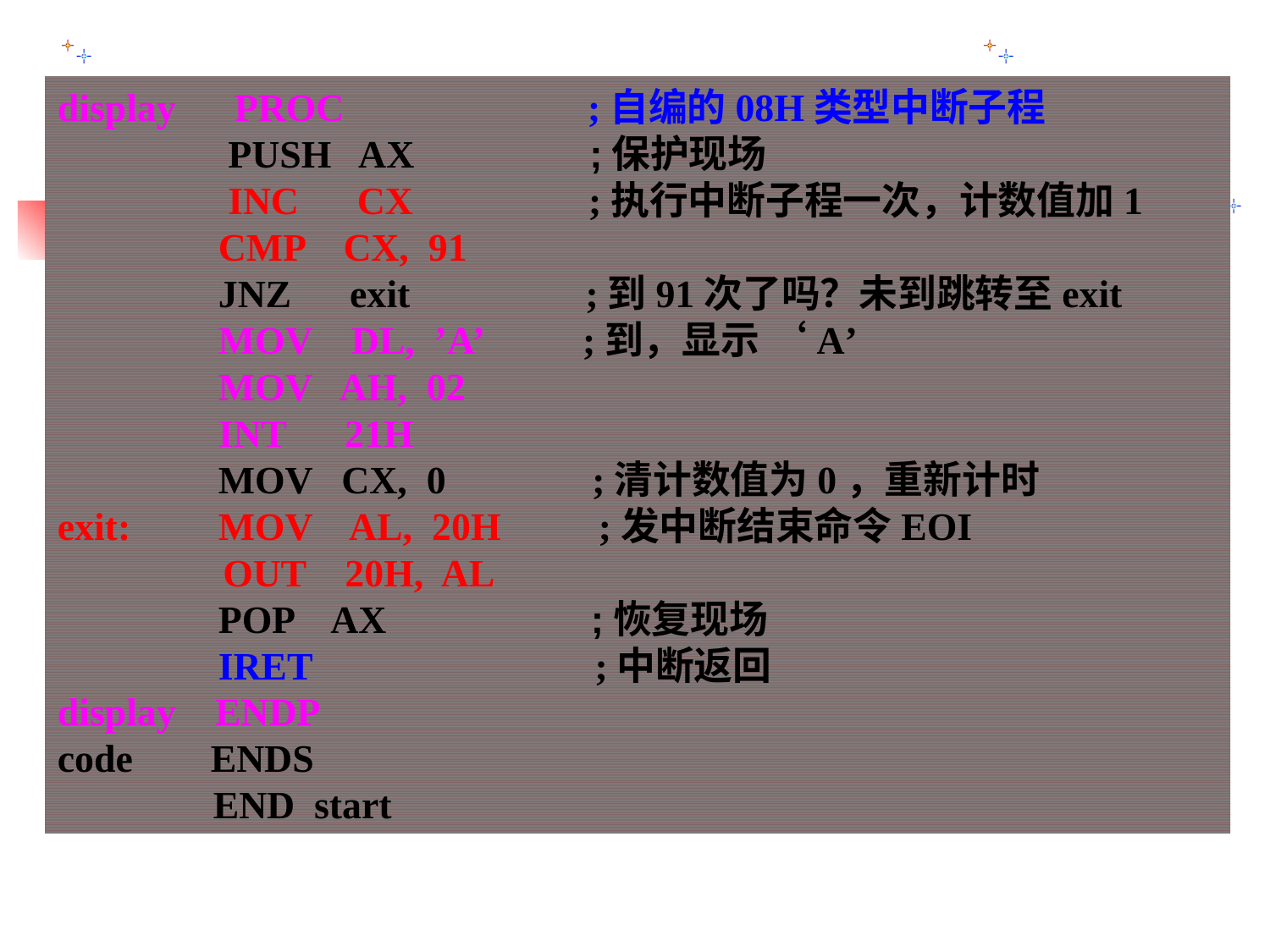

display      PROC                         ;自编的08H类型中断子程
           PUSH   AX                  ;保护现场
           INC      CX                  ;执行中断子程一次，计数值加1
          CMP    CX,  91
          JNZ      exit                  ;到91次了吗？未到跳转至exit
          MOV    DL,  ’A’          ;到，显示 ‘A’
          MOV   AH,  02
          INT      21H
          MOV   CX,  0               ;清计数值为0，重新计时
exit:         MOV    AL,  20H          ;发中断结束命令EOI
                 OUT    20H,  AL
          POP    AX                     ;恢复现场
          IRET                             ;中断返回
display    ENDP
code        ENDS
                END  start